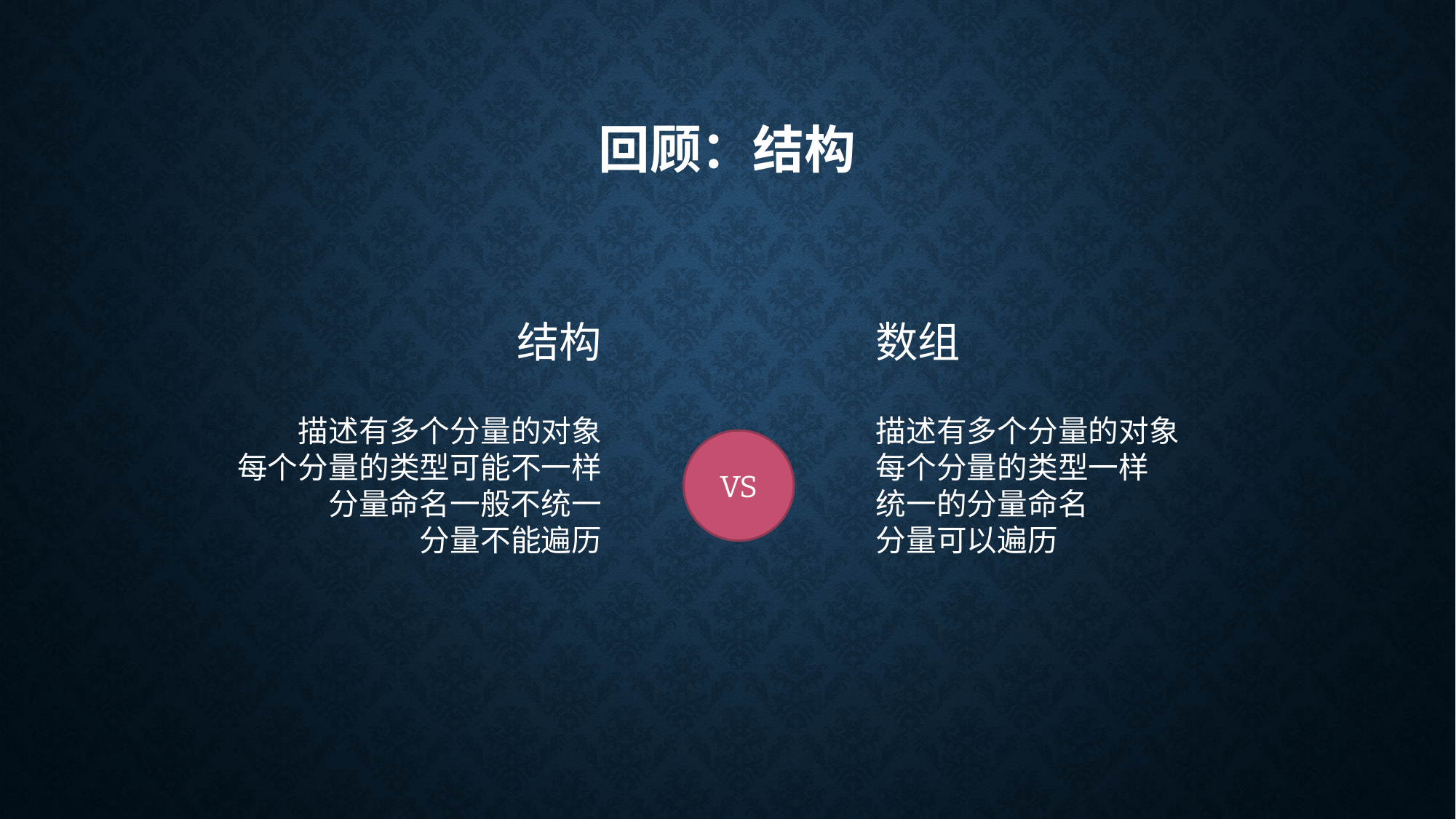

# 回顾：结构
结构
数组
描述有多个分量的对象
每个分量的类型可能不一样
分量命名一般不统一
分量不能遍历
描述有多个分量的对象
每个分量的类型一样
统一的分量命名
分量可以遍历
VS